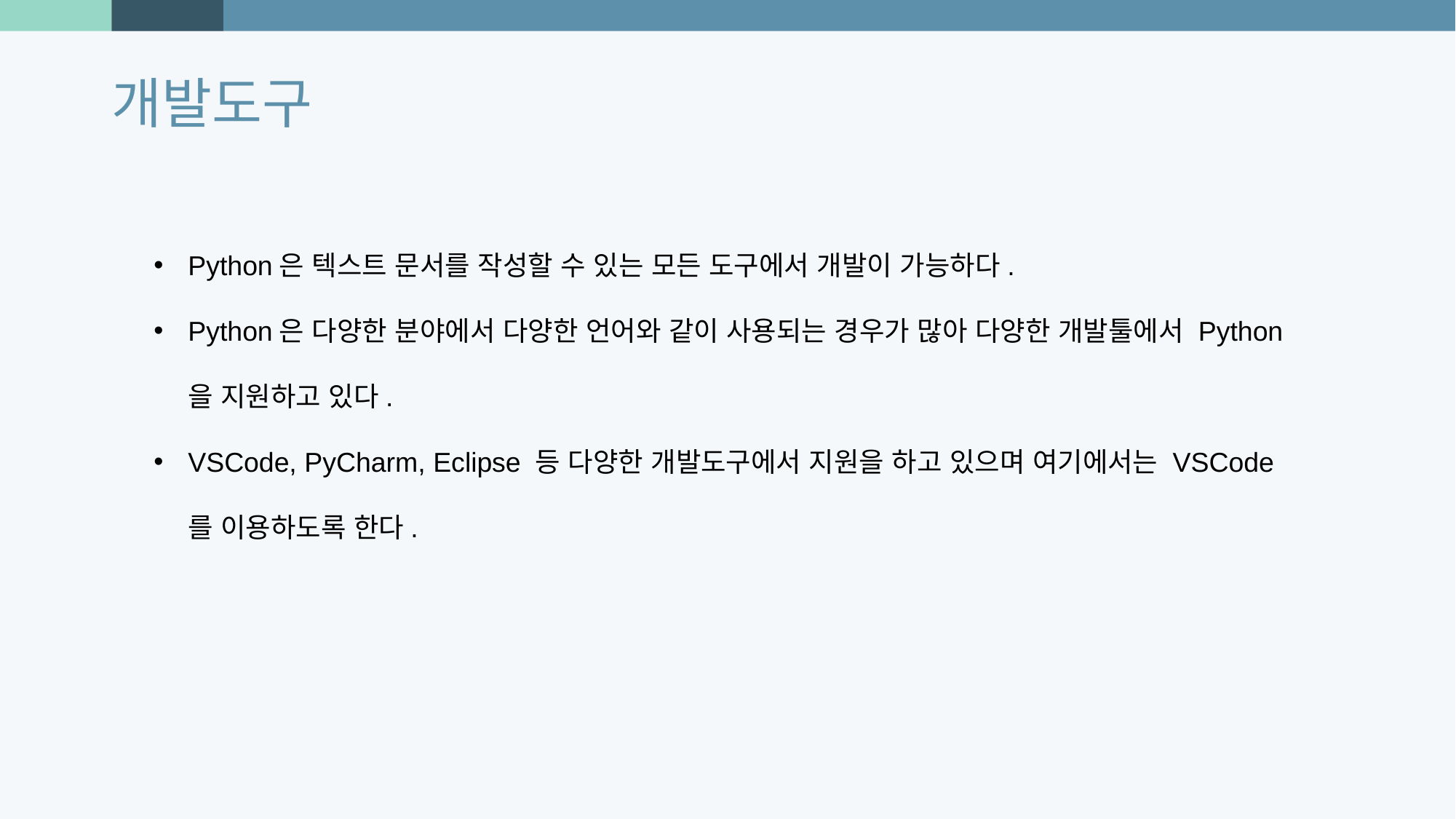

개발도구
Python은 텍스트 문서를 작성할 수 있는 모든 도구에서 개발이 가능하다.
Python은 다양한 분야에서 다양한 언어와 같이 사용되는 경우가 많아 다양한 개발툴에서 Python을 지원하고 있다.
VSCode, PyCharm, Eclipse 등 다양한 개발도구에서 지원을 하고 있으며 여기에서는 VSCode 를 이용하도록 한다.

Photo by Joel Filipe on Unsplash